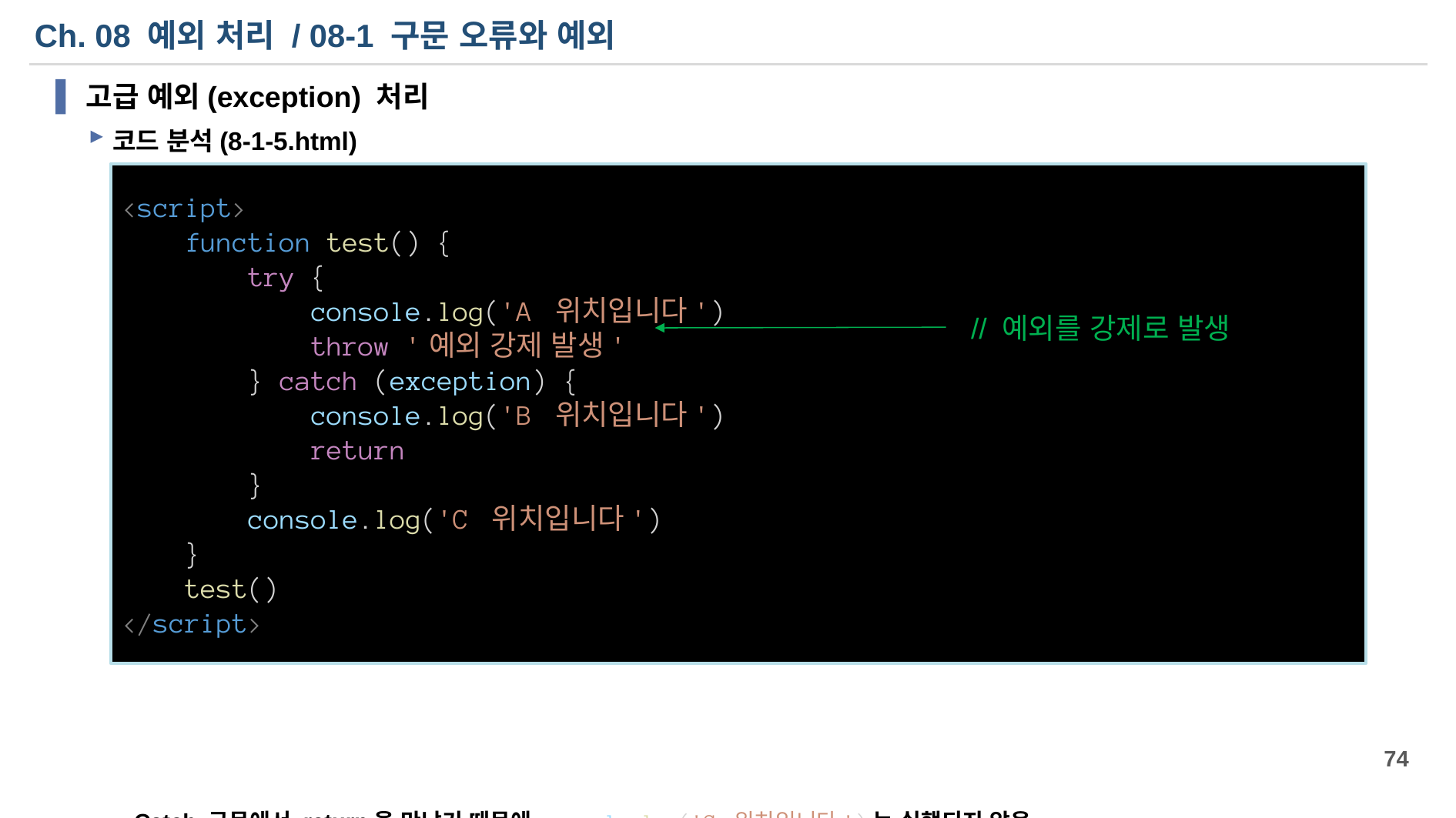

# Ch. 08 예외 처리 / 08-1 구문 오류와 예외
고급 예외(exception) 처리
코드 분석(8-1-5.html)

Catch 구문에서 return을 만났기 때문에 console.log('C 위치입니다')는 실행되지 않음
<script>
    function test() {
        try {
            console.log('A 위치입니다')
            throw '예외 강제 발생'
        } catch (exception) {
            console.log('B 위치입니다')
            return
        }
        console.log('C 위치입니다')
    }
    test()
</script>
// 예외를 강제로 발생
74